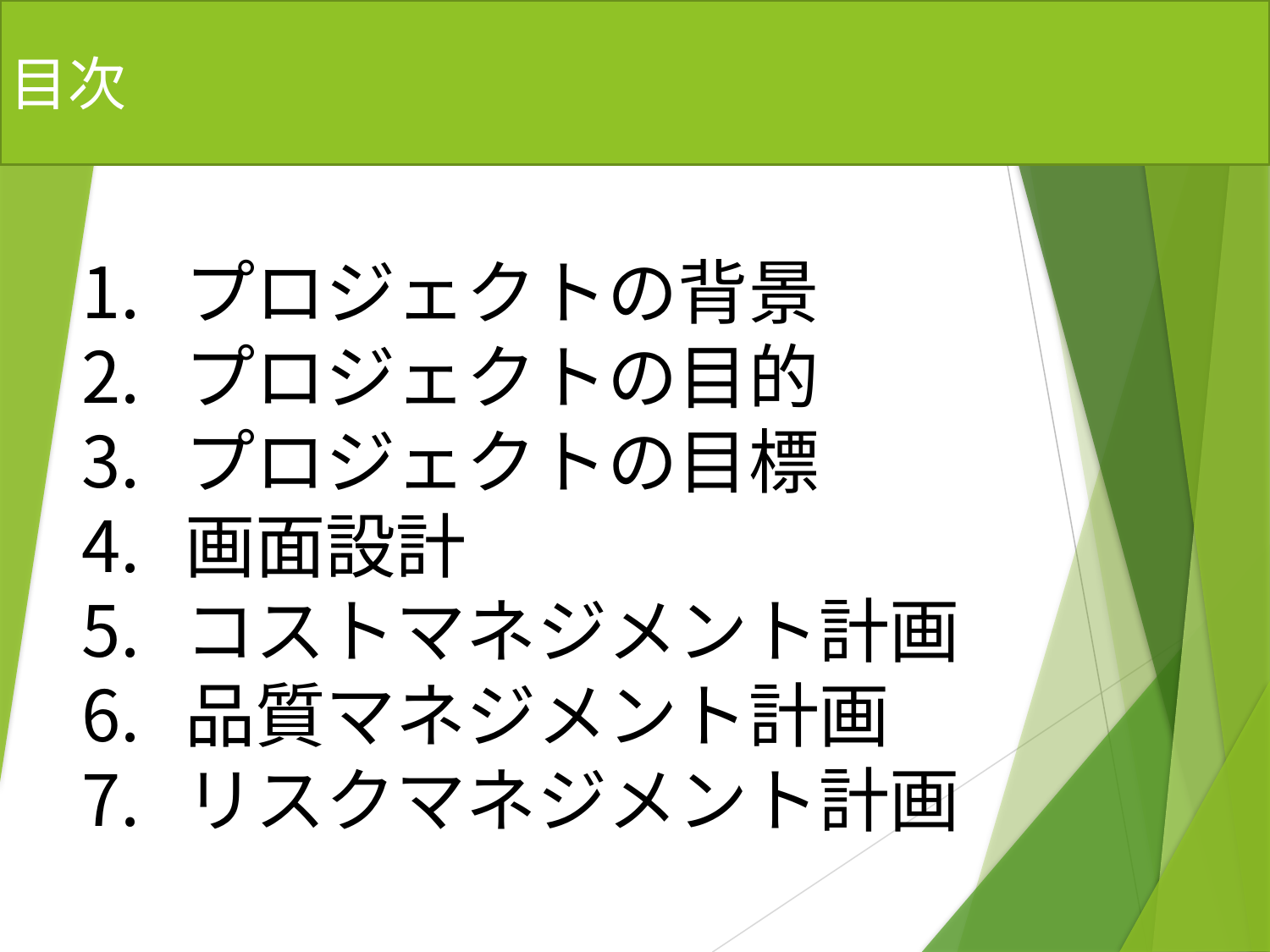

目次
プロジェクトの背景
プロジェクトの目的
プロジェクトの目標
画面設計
コストマネジメント計画
品質マネジメント計画
リスクマネジメント計画